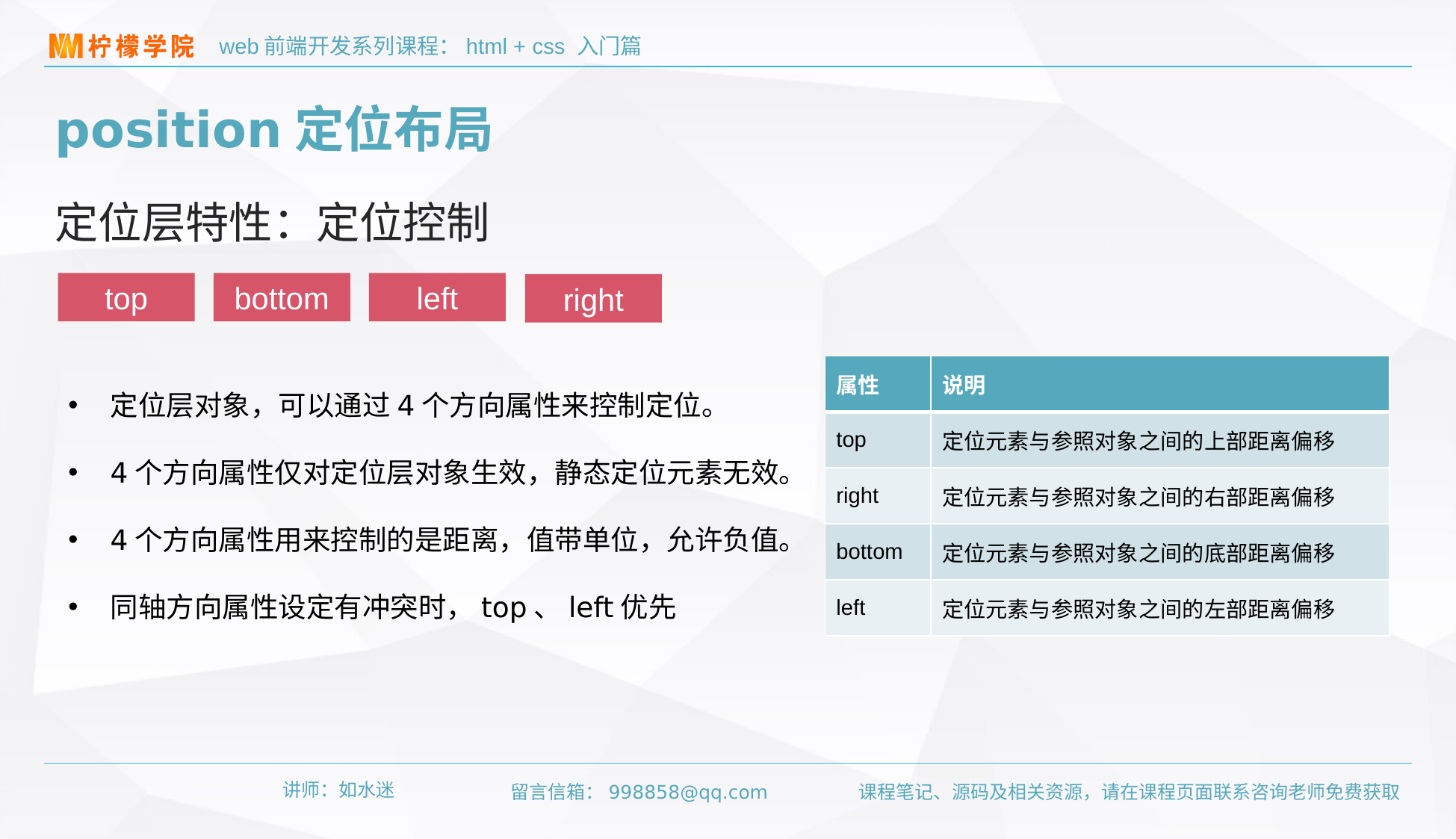

position定位布局
定位层特性：定位控制
top
bottom
left
right
定位层对象，可以通过4个方向属性来控制定位。
4个方向属性仅对定位层对象生效，静态定位元素无效。
4个方向属性用来控制的是距离，值带单位，允许负值。
同轴方向属性设定有冲突时，top、left优先
| 属性 | 说明 |
| --- | --- |
| top | 定位元素与参照对象之间的上部距离偏移 |
| right | 定位元素与参照对象之间的右部距离偏移 |
| bottom | 定位元素与参照对象之间的底部距离偏移 |
| left | 定位元素与参照对象之间的左部距离偏移 |